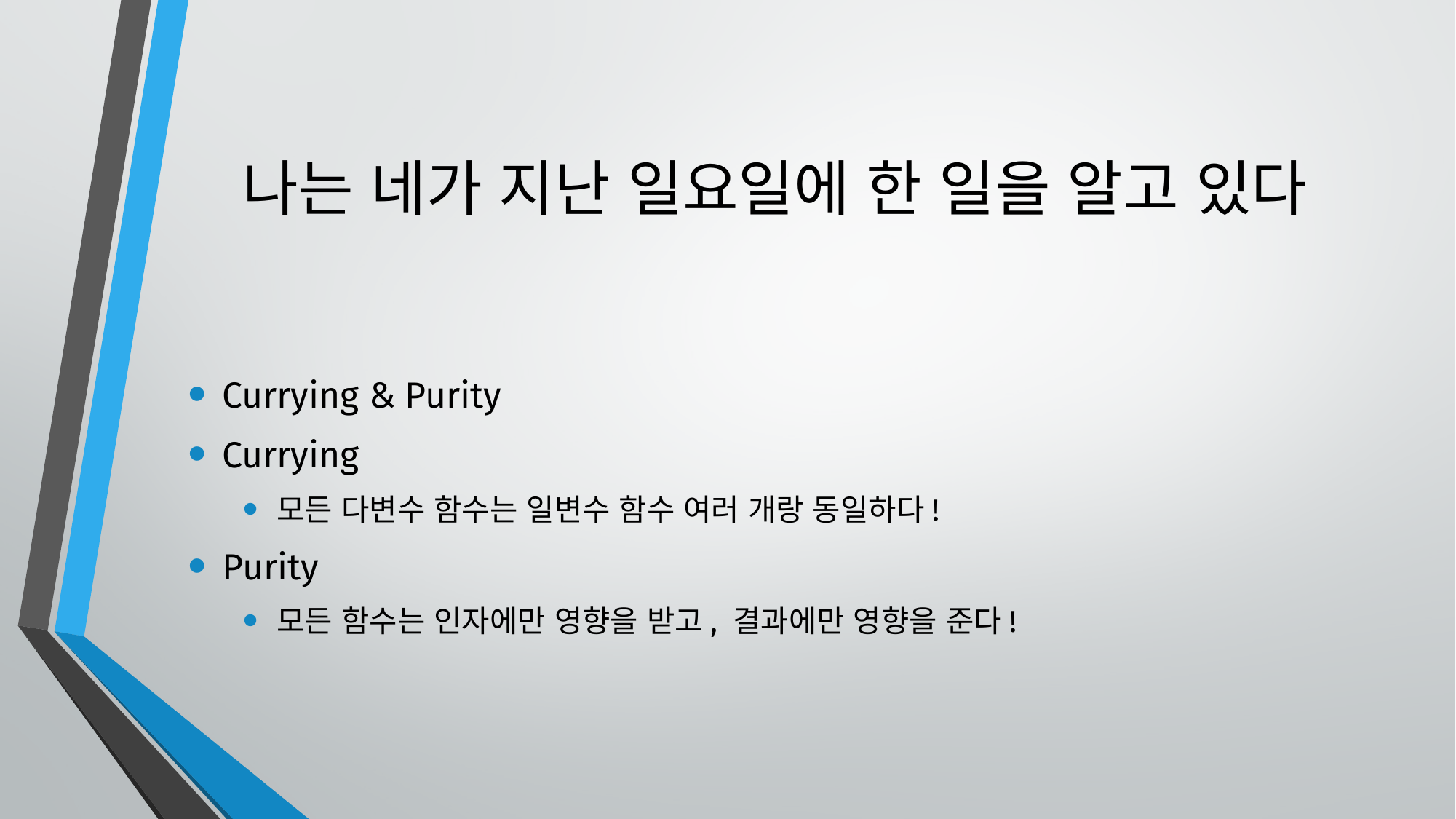

# 나는 네가 지난 일요일에 한 일을 알고 있다
Currying & Purity
Currying
모든 다변수 함수는 일변수 함수 여러 개랑 동일하다!
Purity
모든 함수는 인자에만 영향을 받고, 결과에만 영향을 준다!